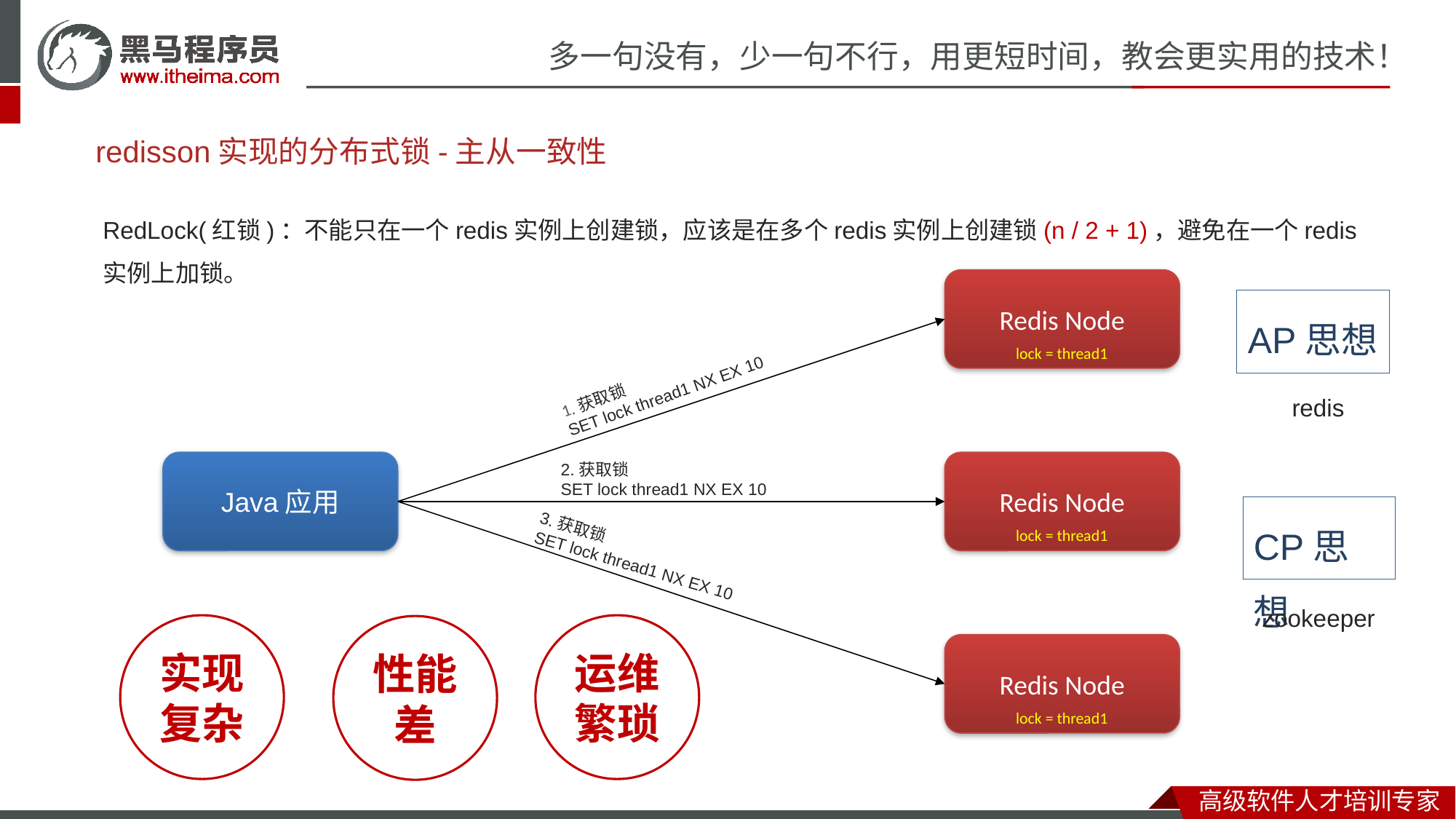

# redisson实现的分布式锁-主从一致性
RedLock(红锁)：不能只在一个redis实例上创建锁，应该是在多个redis实例上创建锁(n / 2 + 1)，避免在一个redis实例上加锁。
Redis Node
AP思想
redis
lock = thread1
1.获取锁
SET lock thread1 NX EX 10
Java应用
Redis Node
2.获取锁
SET lock thread1 NX EX 10
CP思想
zookeeper
lock = thread1
3.获取锁
SET lock thread1 NX EX 10
实现复杂
运维繁琐
性能差
Redis Node
lock = thread1